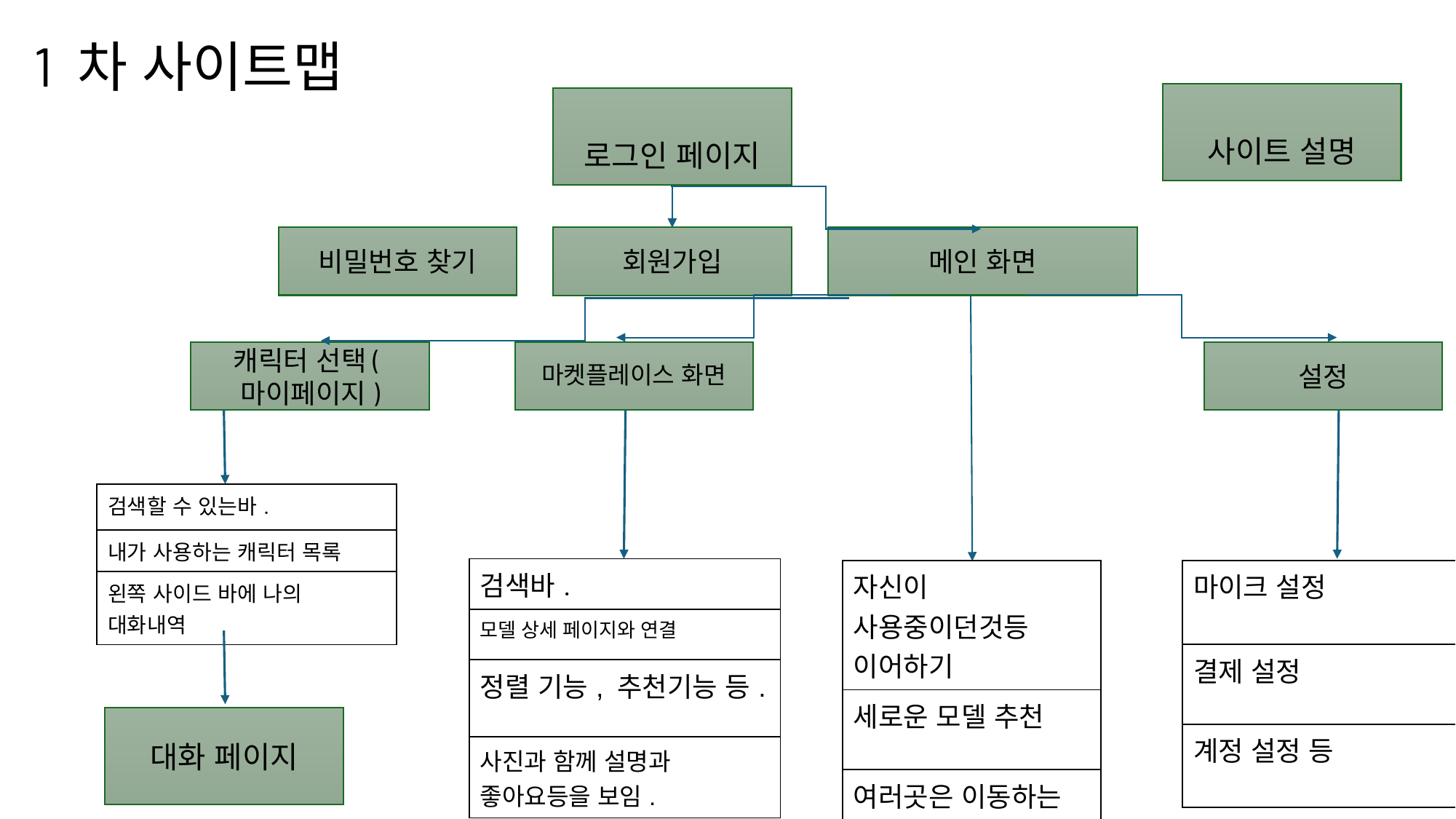

1 차 사이트맵

사이트 설명

로그인 페이지
비밀번호 찾기
메인 화면
회원가입
캐릭터 선택(마이페이지)

마켓플레이스 화면

설정
| 검색할 수 있는바. |
| --- |
| 내가 사용하는 캐릭터 목록 |
| 왼쪽 사이드 바에 나의 대화내역 |
| 검색바. |
| --- |
| 모델 상세 페이지와 연결 |
| 정렬 기능, 추천기능 등. |
| 사진과 함께 설명과 좋아요등을 보임. |
| 자신이 사용중이던것등 이어하기 |
| --- |
| 세로운 모델 추천 |
| 여러곳은 이동하는 인터 페이스 |
| 마이크 설정 |
| --- |
| 결제 설정 |
| 계정 설정 등 |
대화 페이지